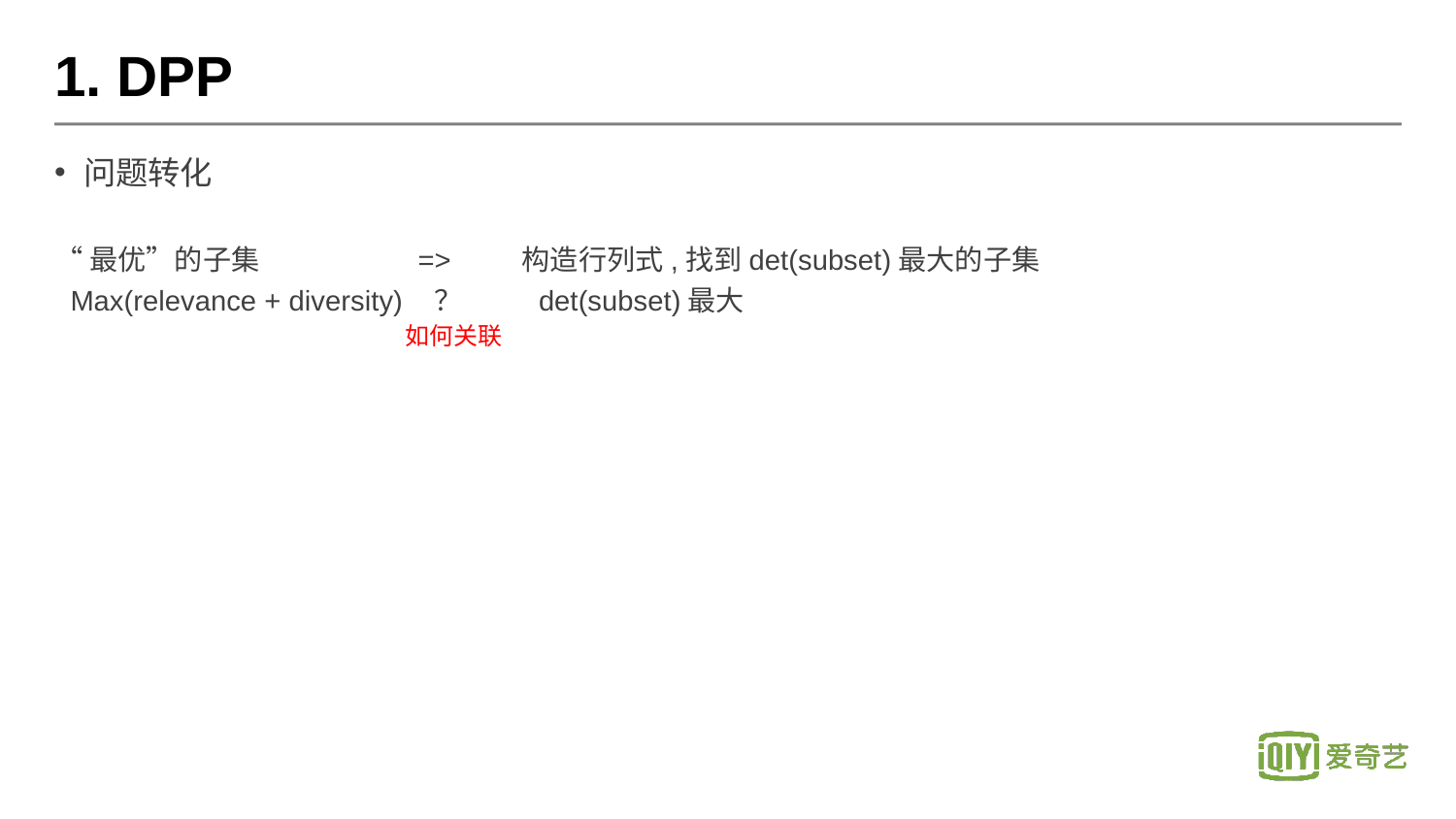

# 1. DPP
问题转化

“最优”的子集                        =>        构造行列式,找到det(subset)最大的子集
  Max(relevance + diversity)   ？           det(subset)最大
		                                如何关联